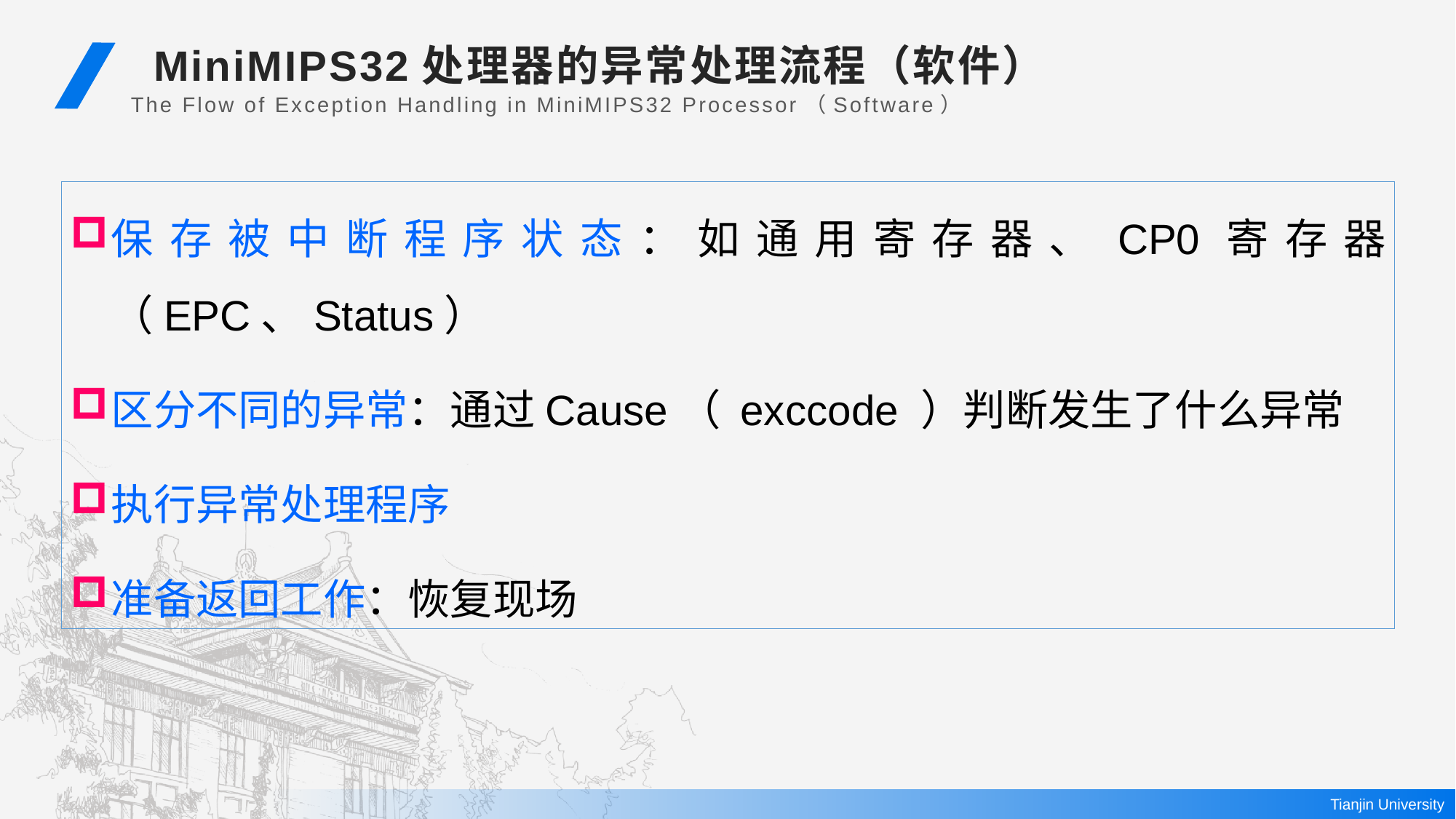

MiniMIPS32处理器的异常处理流程（软件）
The Flow of Exception Handling in MiniMIPS32 Processor（Software）
保存被中断程序状态：如通用寄存器、CP0寄存器（EPC、Status）
区分不同的异常：通过Cause（ exccode ）判断发生了什么异常
执行异常处理程序
准备返回工作：恢复现场